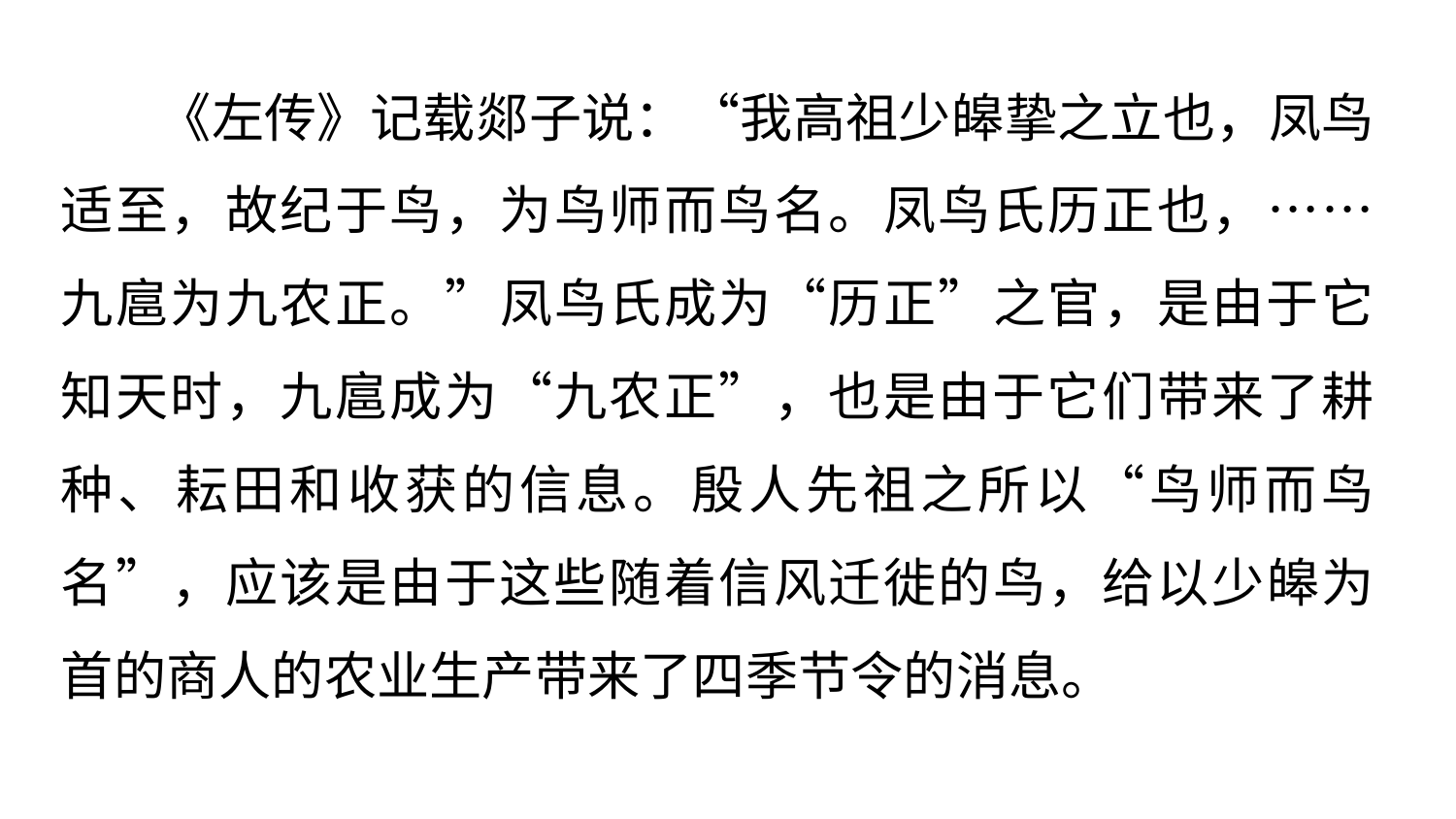

《左传》记载郯子说：“我高祖少皞挚之立也，凤鸟适至，故纪于鸟，为鸟师而鸟名。凤鸟氏历正也，……九扈为九农正。”凤鸟氏成为“历正”之官，是由于它知天时，九扈成为“九农正”，也是由于它们带来了耕种、耘田和收获的信息。殷人先祖之所以“鸟师而鸟名”，应该是由于这些随着信风迁徙的鸟，给以少皞为首的商人的农业生产带来了四季节令的消息。